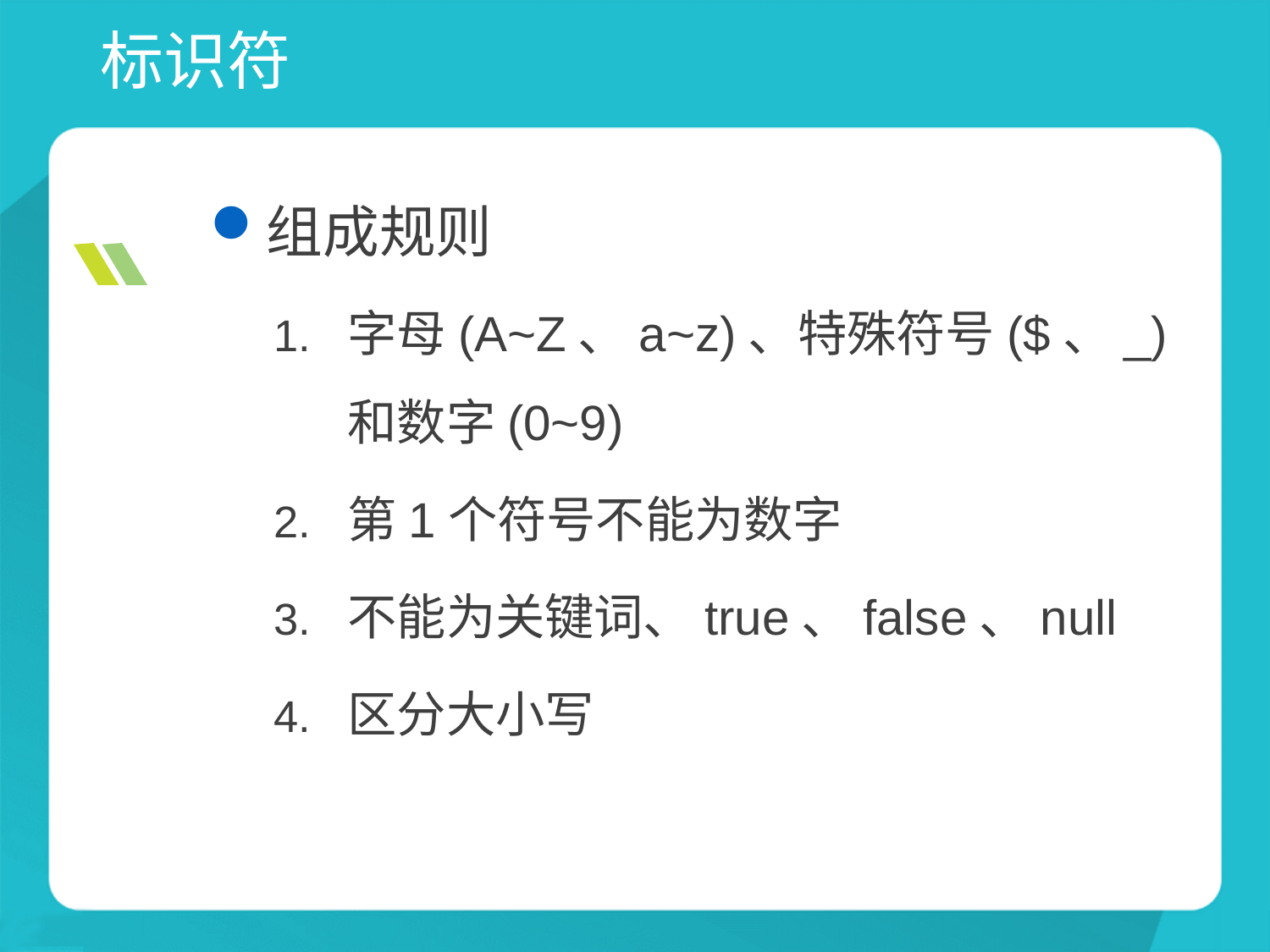

# 标识符
组成规则
字母(A~Z、a~z)、特殊符号($、_)和数字(0~9)
第1个符号不能为数字
不能为关键词、true、false、null
区分大小写